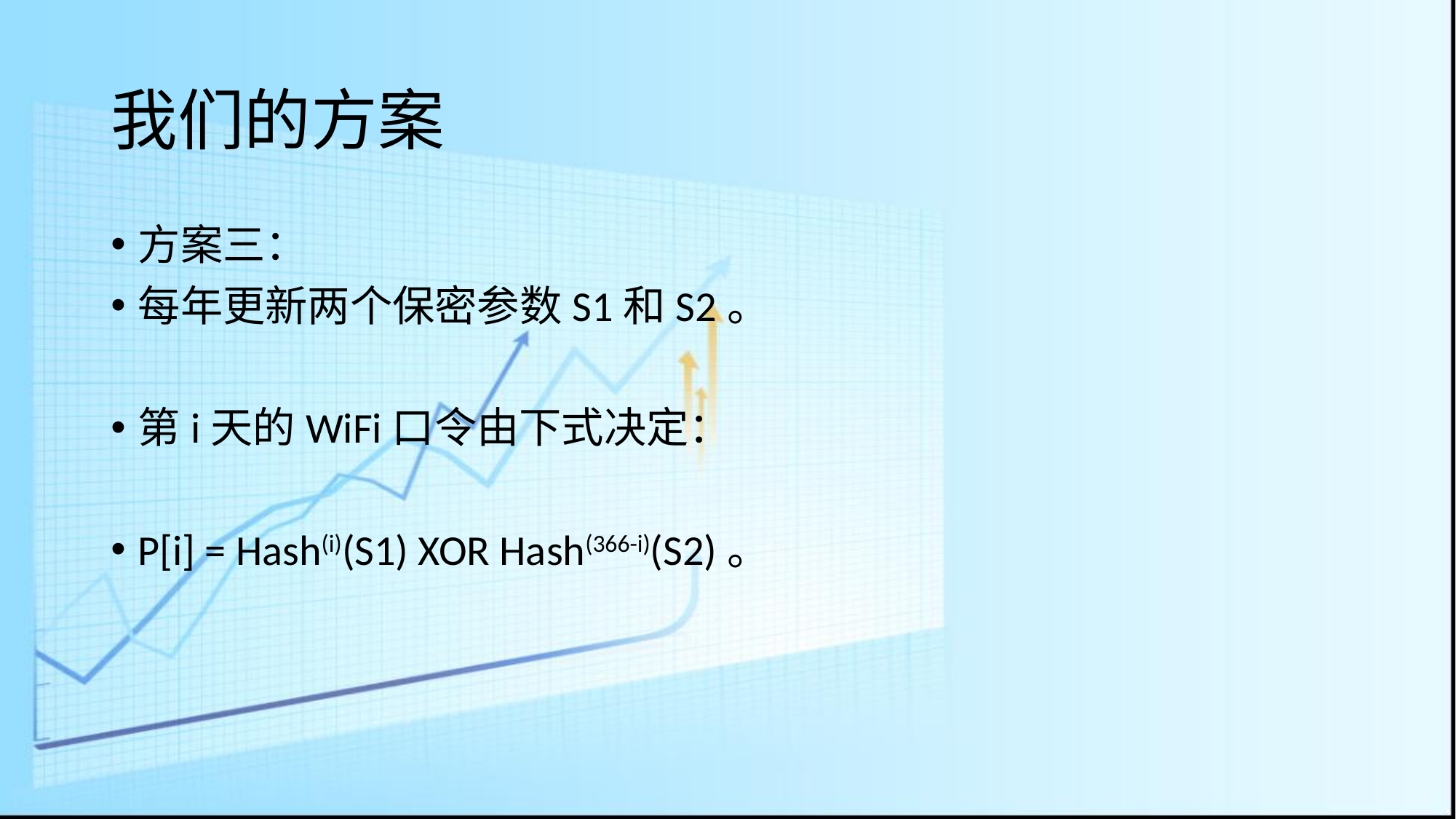

# 我们的方案
方案三：
每年更新两个保密参数S1和S2。

第i天的WiFi口令由下式决定：

P[i] = Hash(i)(S1) XOR Hash(366-i)(S2)。